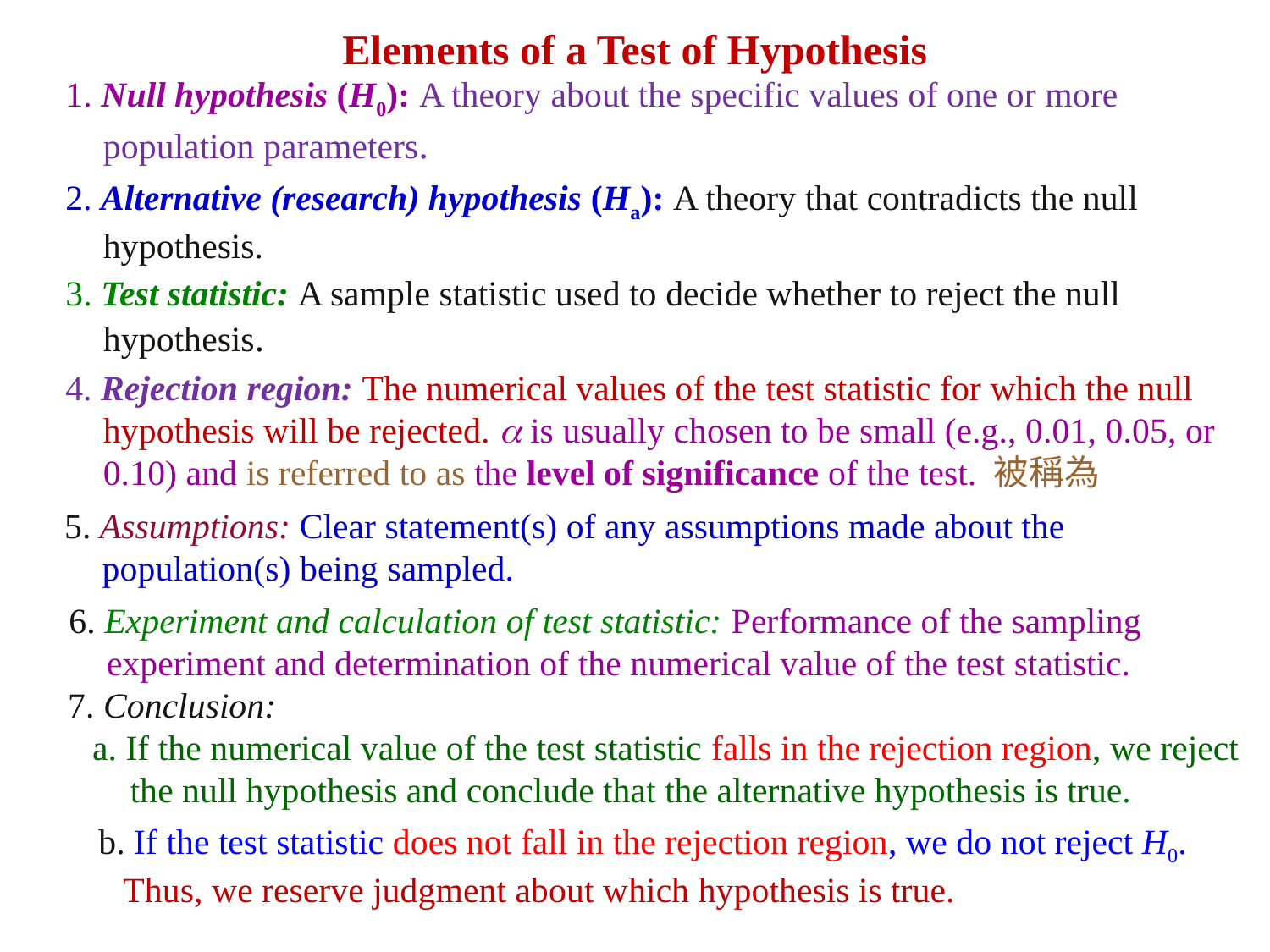

# Elements of a Test of Hypothesis
1. Null hypothesis (H0): A theory about the specific values of one or more population parameters.
2. Alternative (research) hypothesis (Ha): A theory that contradicts the null hypothesis.
3. Test statistic: A sample statistic used to decide whether to reject the null hypothesis.
4. Rejection region: The numerical values of the test statistic for which the null hypothesis will be rejected. α is usually chosen to be small (e.g., 0.01, 0.05, or 0.10) and is referred to as the level of significance of the test. 被稱為
5. Assumptions: Clear statement(s) of any assumptions made about the population(s) being sampled.
6. Experiment and calculation of test statistic: Performance of the sampling experiment and determination of the numerical value of the test statistic.
7. Conclusion:
a. If the numerical value of the test statistic falls in the rejection region, we reject the null hypothesis and conclude that the alternative hypothesis is true.
b. If the test statistic does not fall in the rejection region, we do not reject H0. Thus, we reserve judgment about which hypothesis is true.